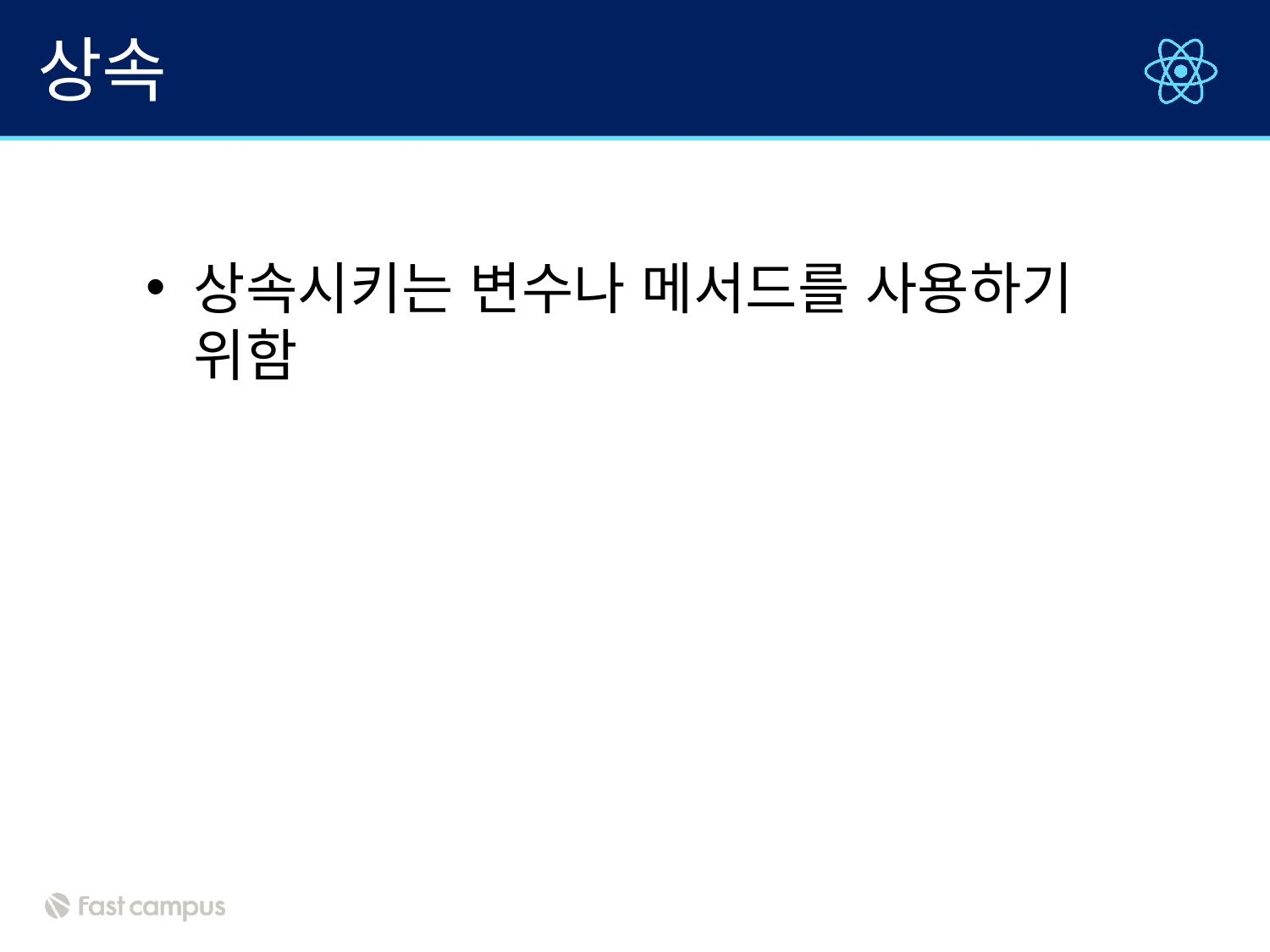

# 상속
상속시키는 변수나 메서드를 사용하기 위함